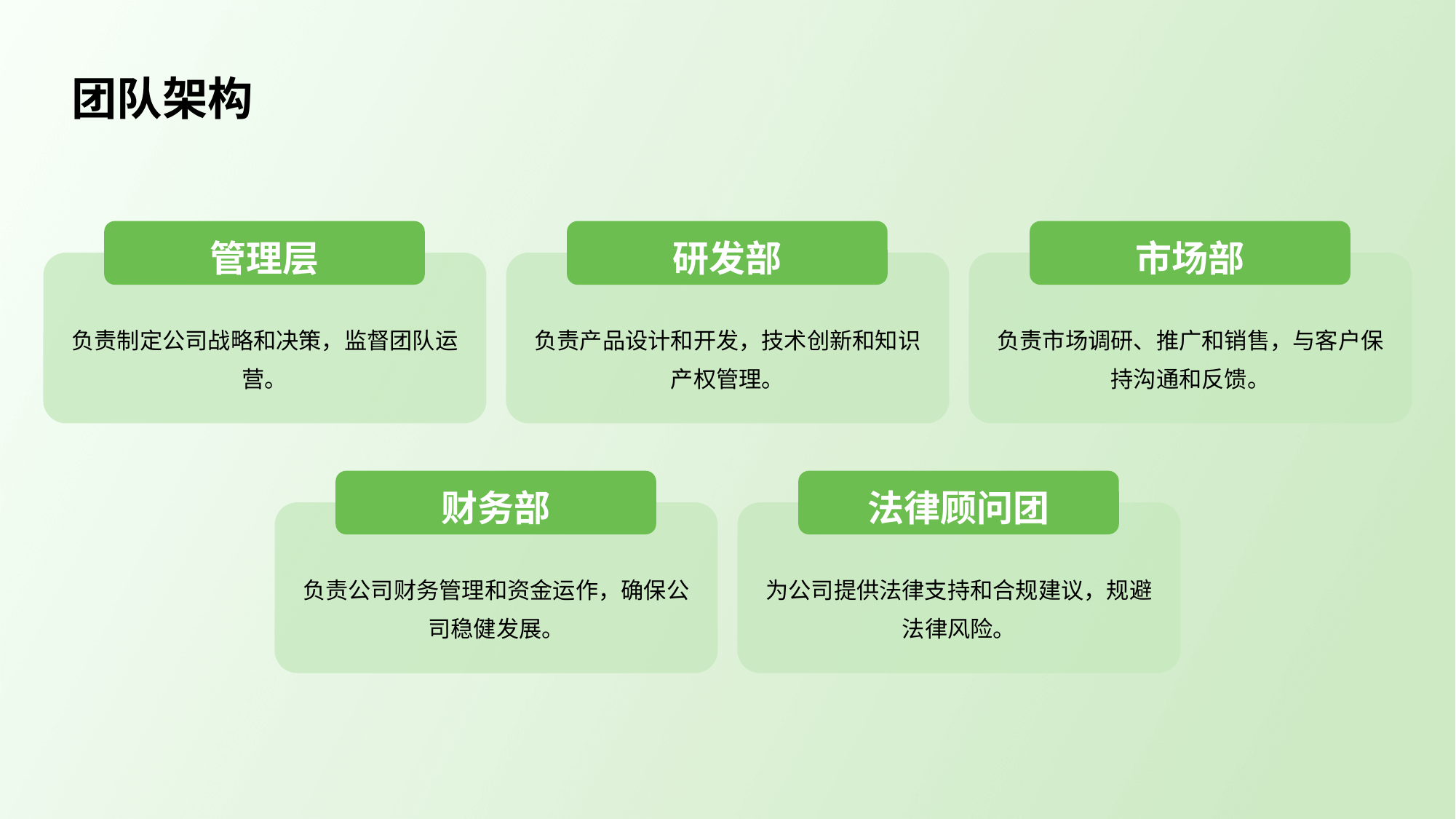

团队架构

管理层
研发部
市场部

负责制定公司战略和决策，监督团队运营。
负责产品设计和开发，技术创新和知识产权管理。
负责市场调研、推广和销售，与客户保持沟通和反馈。

财务部
法律顾问团

负责公司财务管理和资金运作，确保公司稳健发展。
为公司提供法律支持和合规建议，规避法律风险。